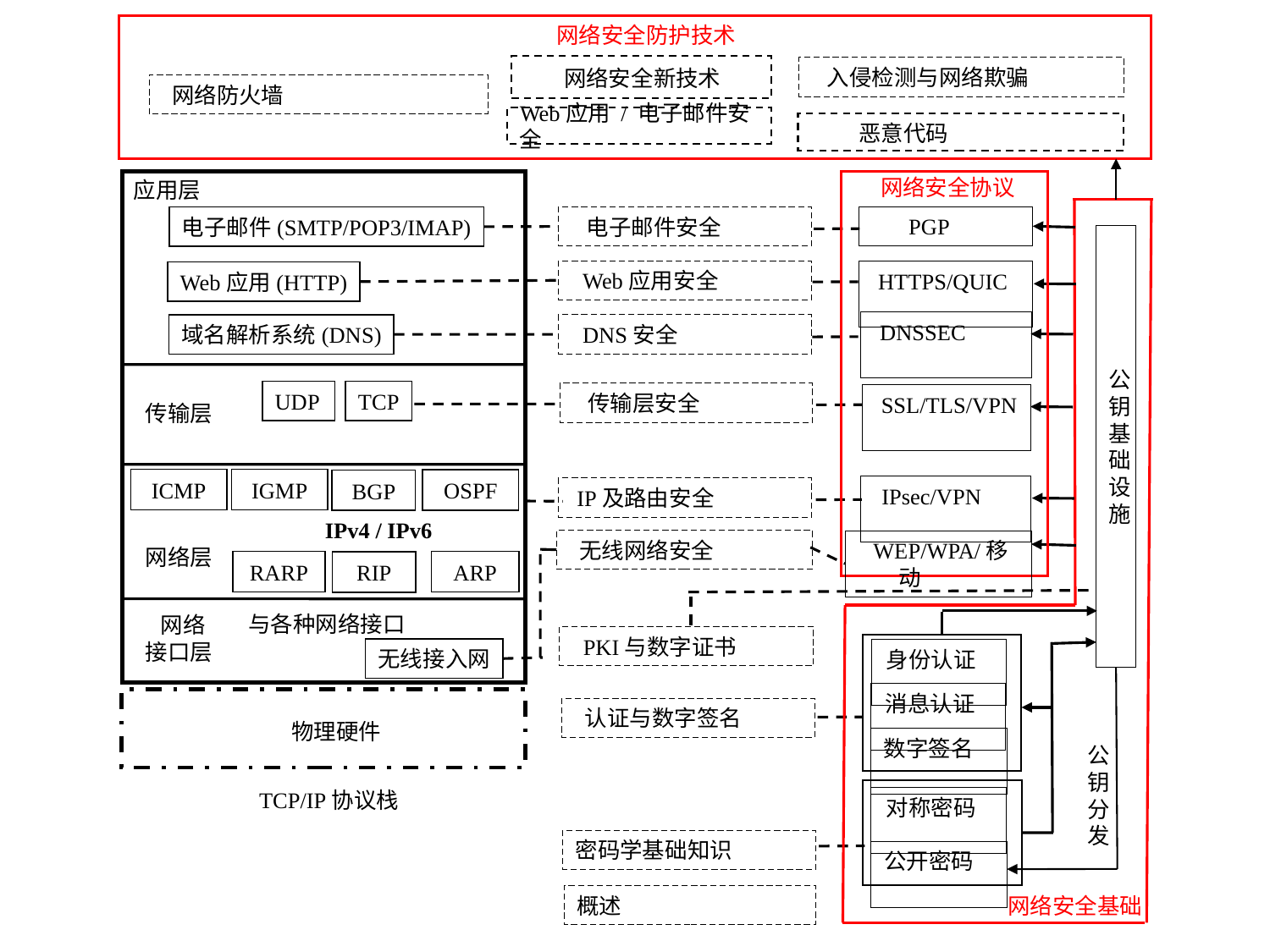

网络安全防护技术

  入侵检测与网络欺骗
 网络安全新技术
 网络防火墙
Web应用 / 电子邮件安全
  恶意代码

网络安全协议
应用层

电子邮件(SMTP/POP3/IMAP)
Web应用(HTTP)
域名解析系统(DNS)

UDP
TCP
传输层

ICMP
IGMP
OSPF
BGP
IPv4 / IPv6
网络层
RARP
ARP
RIP

与各种网络接口
  网络
接口层
无线接入网

物理硬件
TCP/IP协议栈

 PGP
  电子邮件安全

公钥基础设施

  Web应用安全
 HTTPS/QUIC
 DNSSEC
  DNS安全
  传输层安全
 SSL/TLS/VPN
 IPsec/VPN
 IP及路由安全
 无线网络安全
 WEP/WPA/移动
  PKI与数字证书

身份认证
消息认证
 认证与数字签名
数字签名
公
钥
分
发

对称密码
密码学基础知识
公开密码
概述
网络安全基础